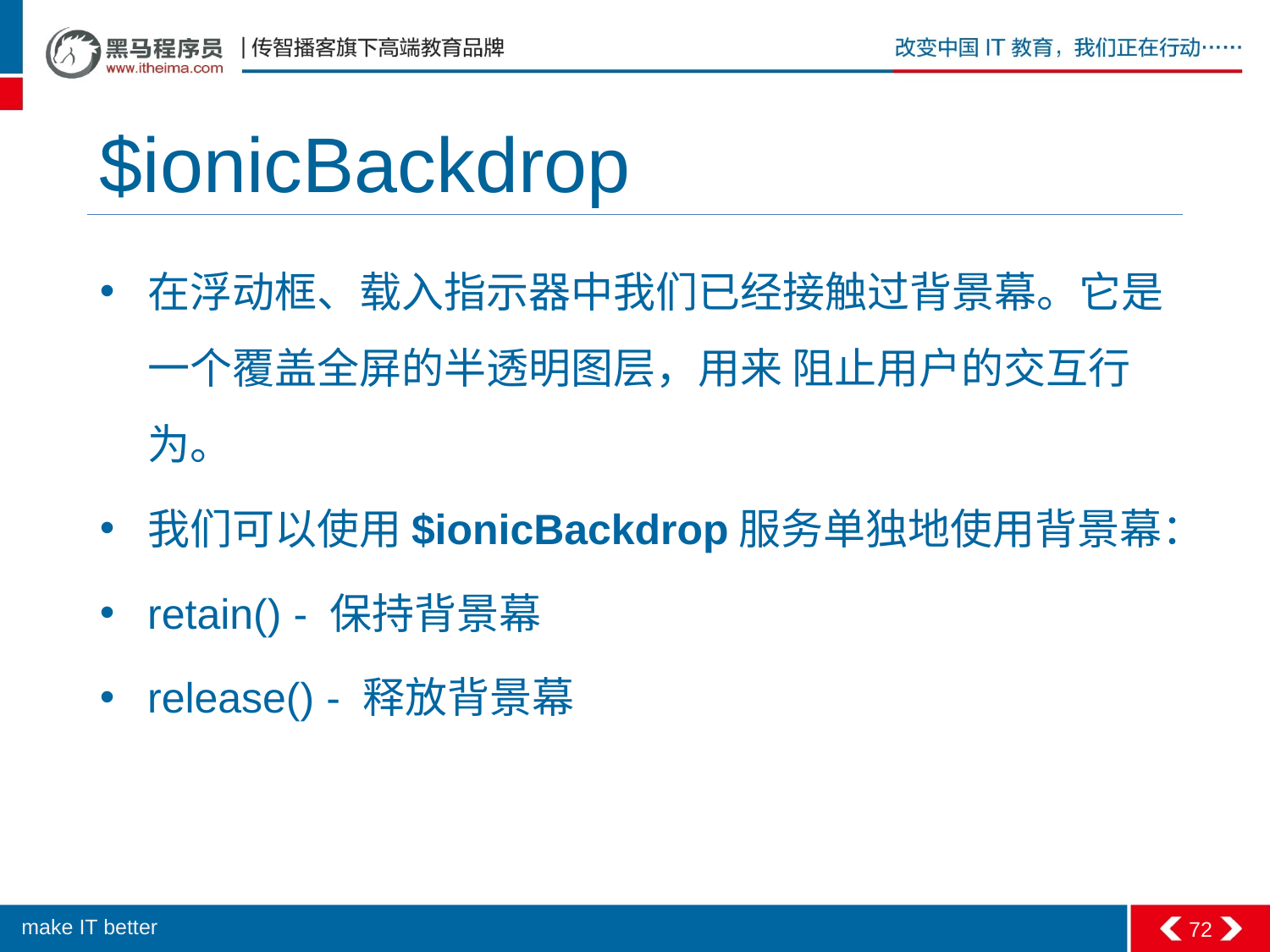

# $ionicBackdrop
在浮动框、载入指示器中我们已经接触过背景幕。它是一个覆盖全屏的半透明图层，用来 阻止用户的交互行为。
我们可以使用$ionicBackdrop服务单独地使用背景幕：
retain() - 保持背景幕
release() - 释放背景幕

72

make IT better